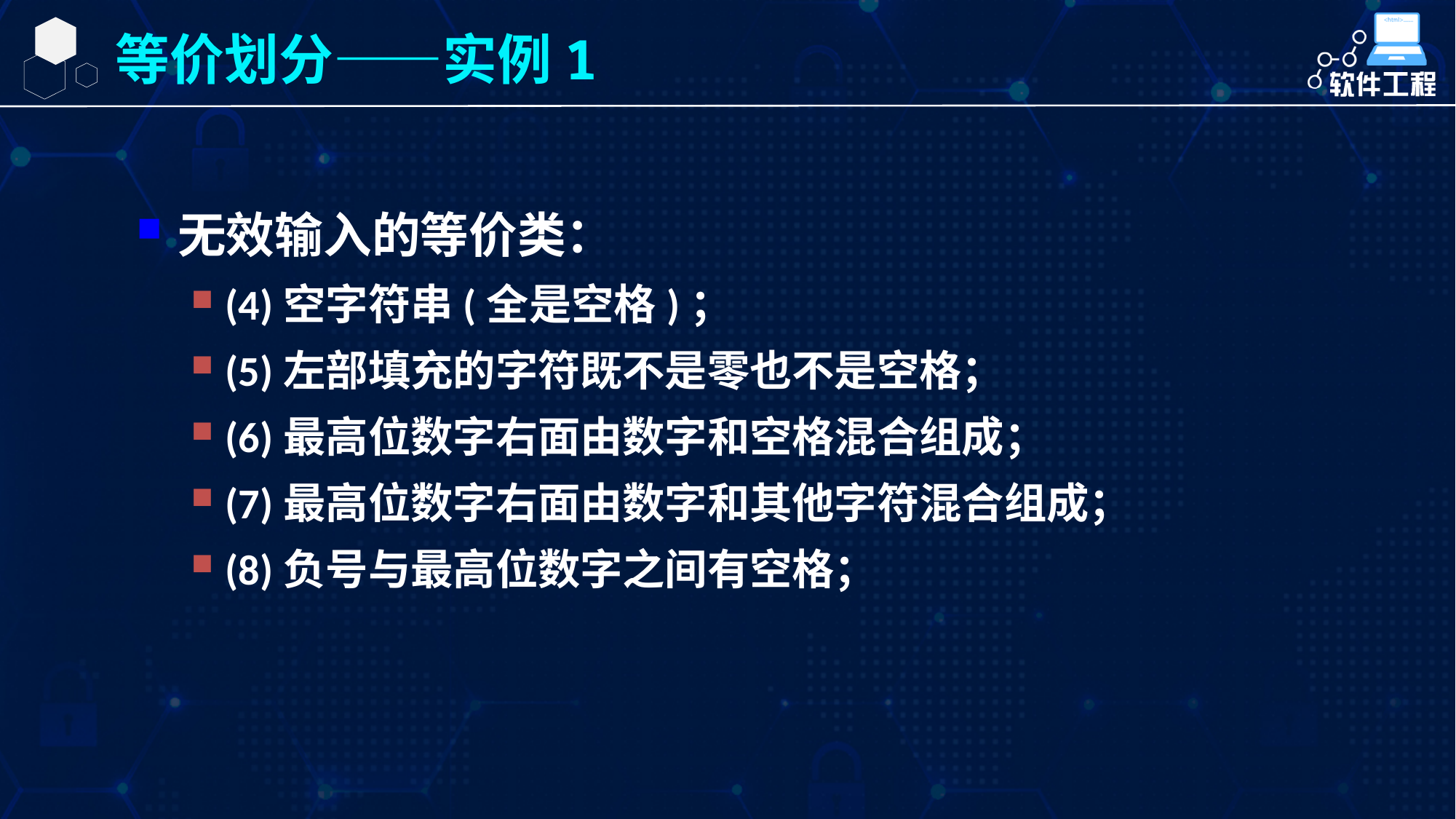

等价划分——实例1
无效输入的等价类：
(4)空字符串(全是空格)；
(5)左部填充的字符既不是零也不是空格；
(6)最高位数字右面由数字和空格混合组成；
(7)最高位数字右面由数字和其他字符混合组成；
(8)负号与最高位数字之间有空格；